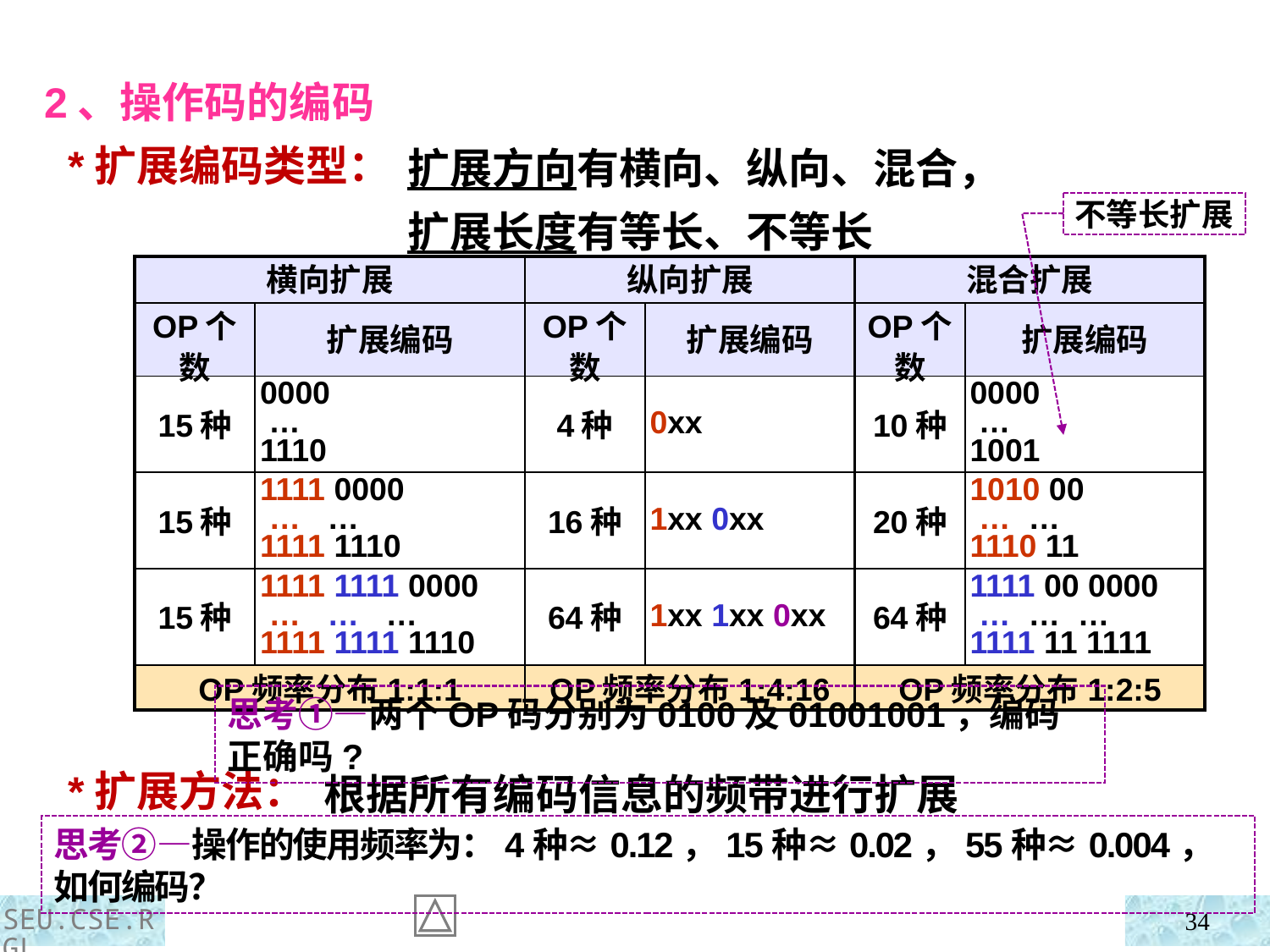

2、操作码的编码
  *扩展编码类型：

  *扩展方法：
扩展方向有横向、纵向、混合，
扩展长度有等长、不等长
不等长扩展
| 横向扩展 |  | 纵向扩展 |  | 混合扩展 |  |
| --- | --- | --- | --- | --- | --- |
| OP个数 | 扩展编码 | OP个数 | 扩展编码 | OP个数 | 扩展编码 |
| 15种 | 0000 … 1110 | 4种 | 0xx | 10种 | 0000 … 1001 |
| 15种 | 1111 0000 … … 1111 1110 | 16种 | 1xx 0xx | 20种 | 1010 00 … … 1110 11 |
| 15种 | 1111 1111 0000 … … … 1111 1111 1110 | 64种 | 1xx 1xx 0xx | 64种 | 1111 00 0000 … … … 1111 11 1111 |
| OP频率分布1:1:1 |  | OP频率分布1:4:16 |  | OP频率分布1:2:5 |  |
思考①—两个OP码分别为0100及01001001，编码正确吗?
根据所有编码信息的频带进行扩展
思考②—操作的使用频率为：4种≈0.12，15种≈0.02，55种≈0.004，如何编码？
SEU.CSE.RGL

34